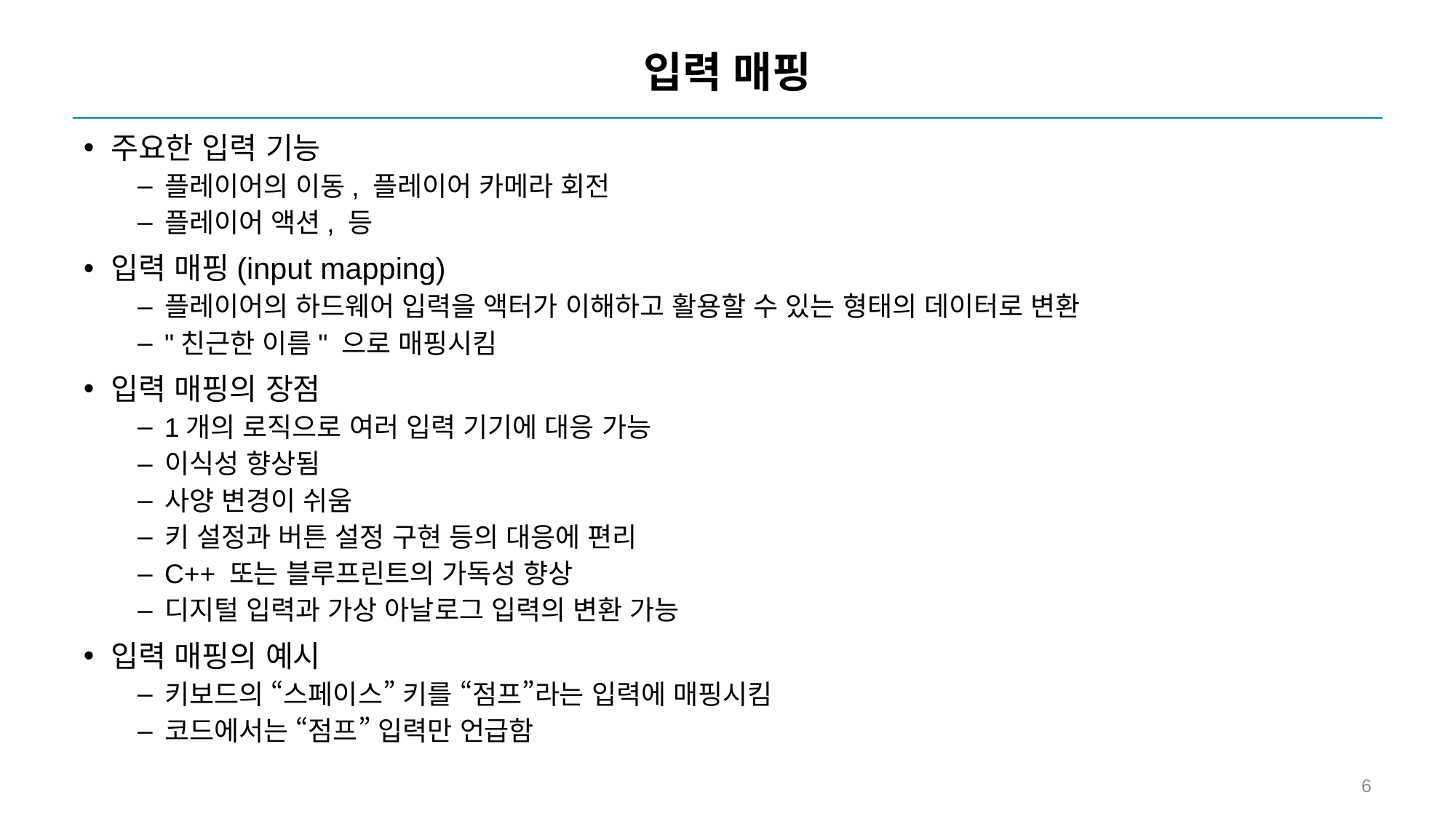

# 입력 매핑
주요한 입력 기능
플레이어의 이동, 플레이어 카메라 회전
플레이어 액션, 등
입력 매핑(input mapping)
플레이어의 하드웨어 입력을 액터가 이해하고 활용할 수 있는 형태의 데이터로 변환
"친근한 이름" 으로 매핑시킴
입력 매핑의 장점
1개의 로직으로 여러 입력 기기에 대응 가능
이식성 향상됨
사양 변경이 쉬움
키 설정과 버튼 설정 구현 등의 대응에 편리
C++ 또는 블루프린트의 가독성 향상
디지털 입력과 가상 아날로그 입력의 변환 가능
입력 매핑의 예시
키보드의 “스페이스” 키를 “점프”라는 입력에 매핑시킴
코드에서는 “점프” 입력만 언급함
6